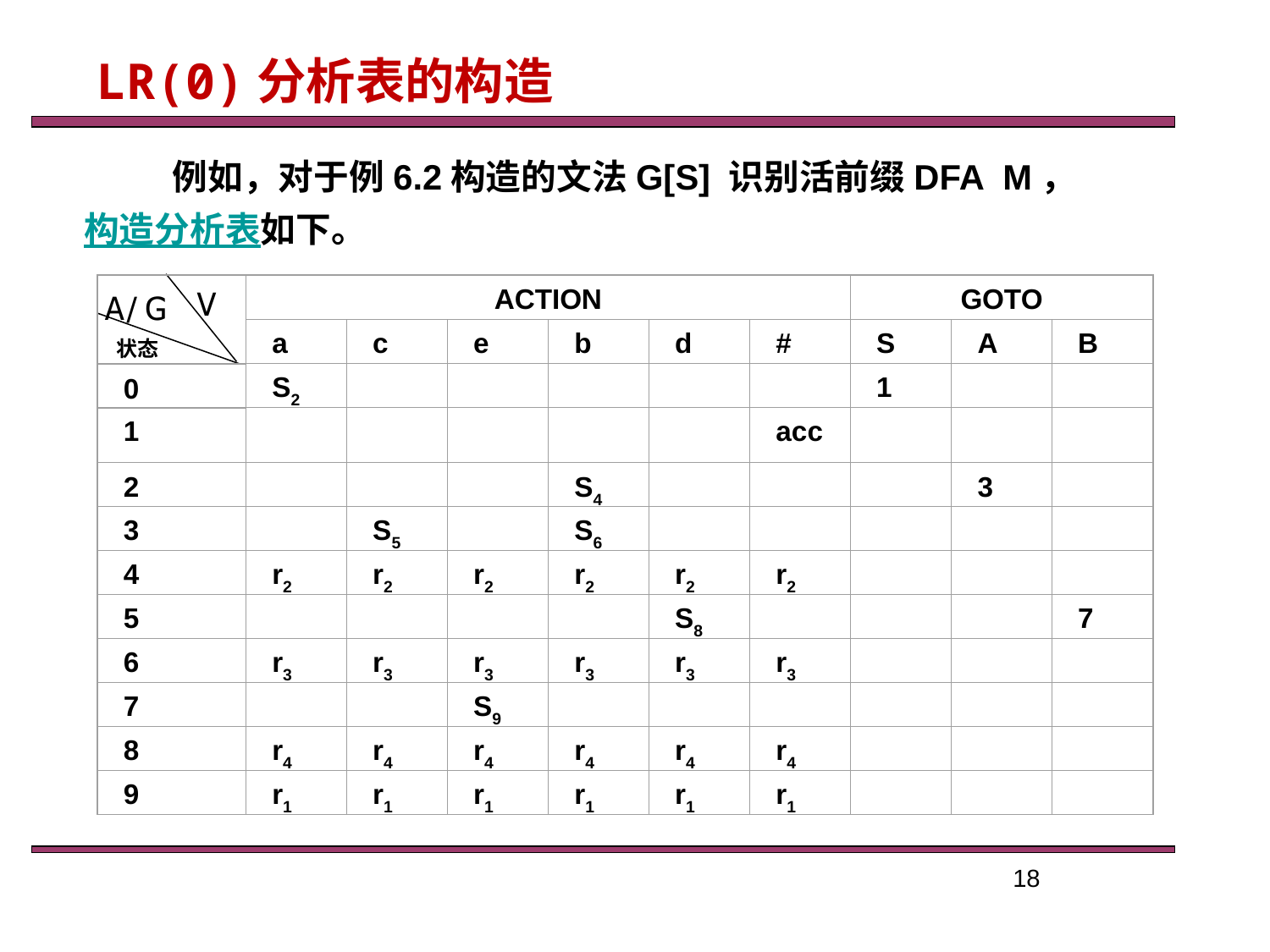

LR(0)分析表的构造
例如，对于例6.2构造的文法G[S] 识别活前缀DFA  M，构造分析表如下。

ACTION

GOTO
V
A/G

a

c

e

b

d

#

S

A

B

状态

S2

1

0

1

acc

2

S4

3

3

S5

S6

4

r2

r2

r2

r2

r2

r2

5

S8

7

6

r3

r3

r3

r3

r3

r3

7

S9

8

r4

r4

r4

r4

r4

r4

9

r1

r1

r1

r1

r1

r1

18